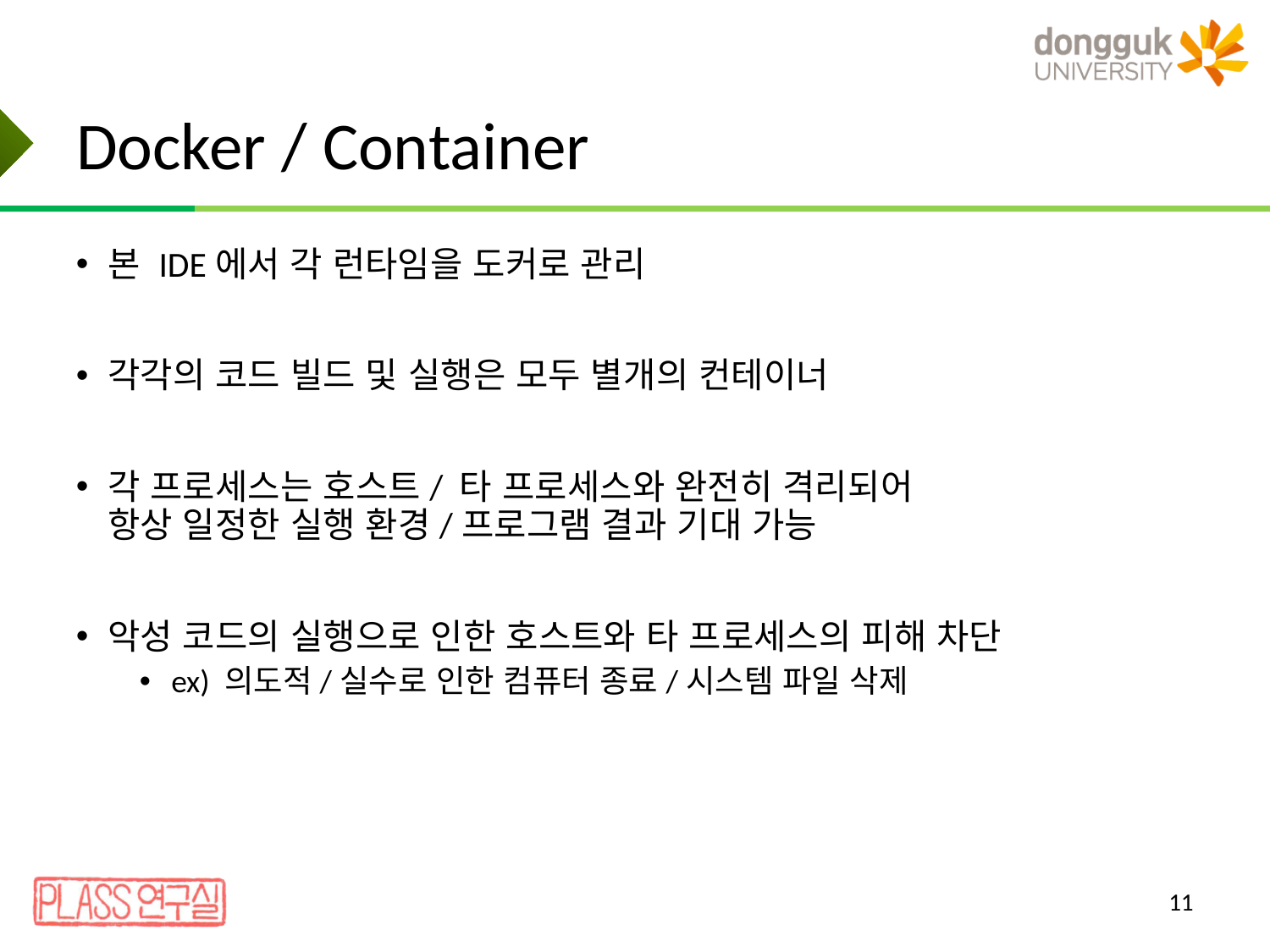

# Docker / Container
본 IDE에서 각 런타임을 도커로 관리

각각의 코드 빌드 및 실행은 모두 별개의 컨테이너

각 프로세스는 호스트/ 타 프로세스와 완전히 격리되어
항상 일정한 실행 환경/프로그램 결과 기대 가능

악성 코드의 실행으로 인한 호스트와 타 프로세스의 피해 차단
ex) 의도적/실수로 인한 컴퓨터 종료/시스템 파일 삭제
11